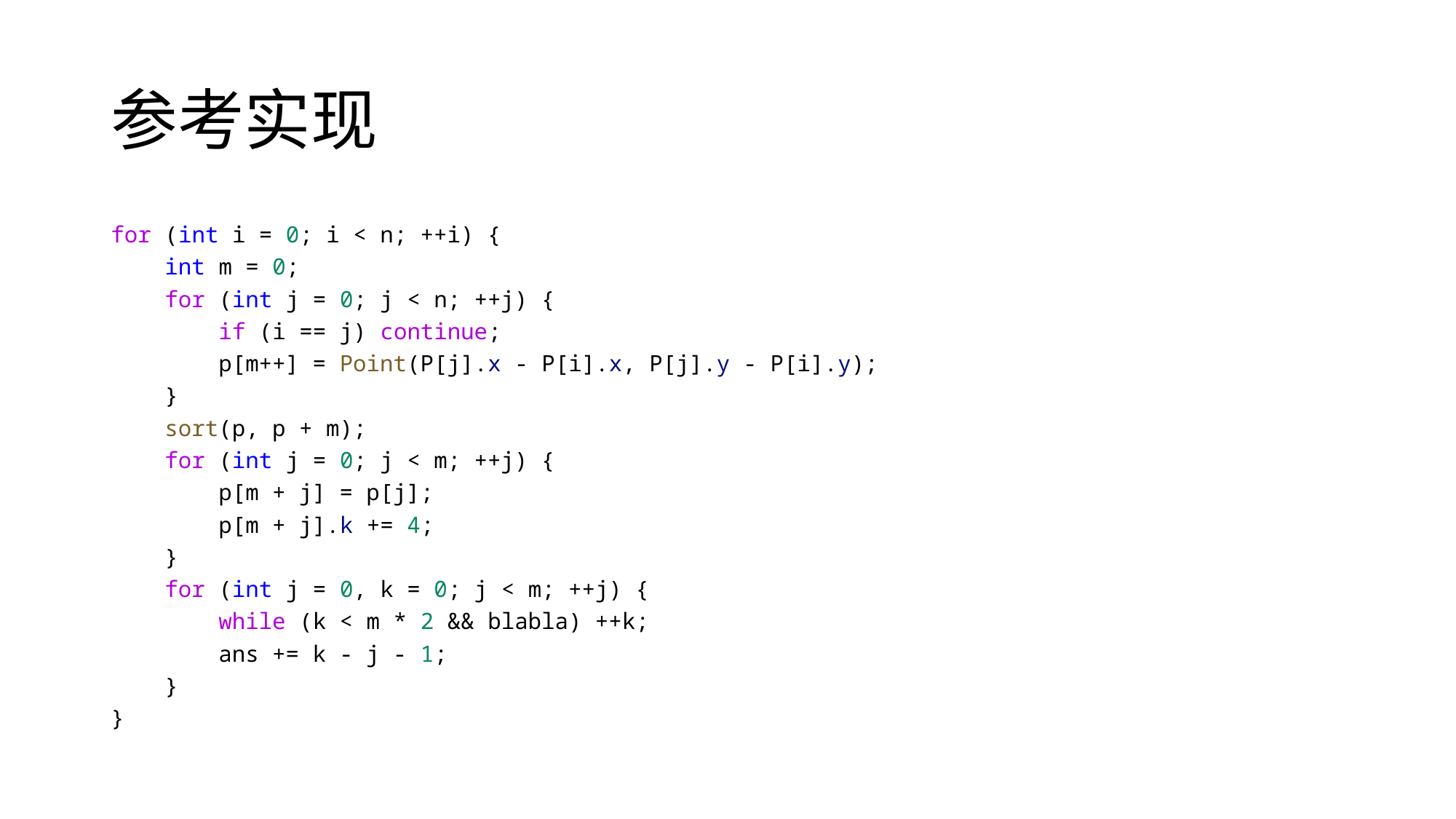

# 参考实现
for (int i = 0; i < n; ++i) {
    int m = 0;
    for (int j = 0; j < n; ++j) {
        if (i == j) continue;
        p[m++] = Point(P[j].x - P[i].x, P[j].y - P[i].y);
    }
    sort(p, p + m);
    for (int j = 0; j < m; ++j) {
        p[m + j] = p[j];
        p[m + j].k += 4;
    }
    for (int j = 0, k = 0; j < m; ++j) {
        while (k < m * 2 && blabla) ++k;
        ans += k - j - 1;
    }
}